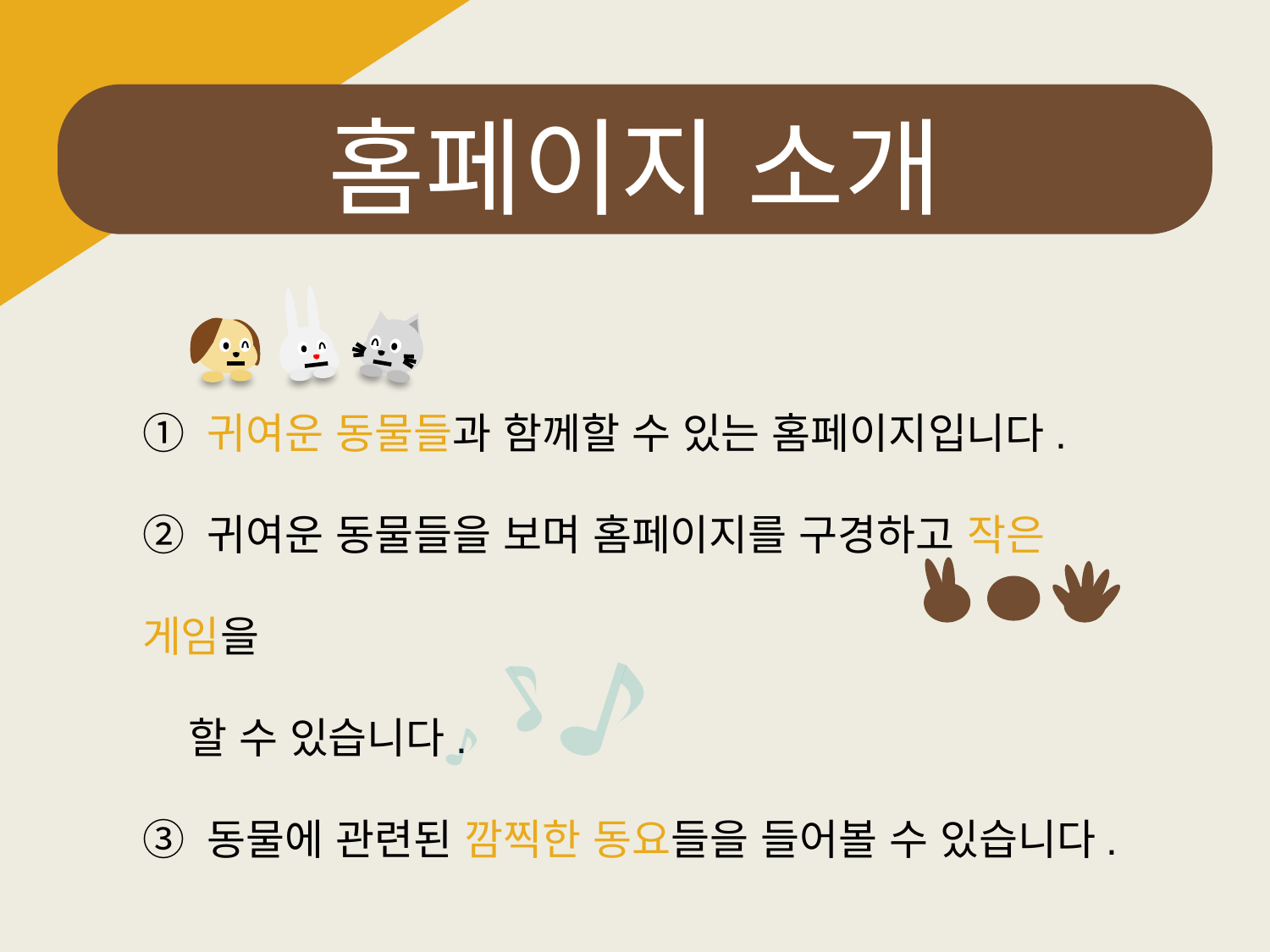

홈페이지 소개

① 귀여운 동물들과 함께할 수 있는 홈페이지입니다.
② 귀여운 동물들을 보며 홈페이지를 구경하고 작은 게임을
   할 수 있습니다.
③ 동물에 관련된 깜찍한 동요들을 들어볼 수 있습니다.